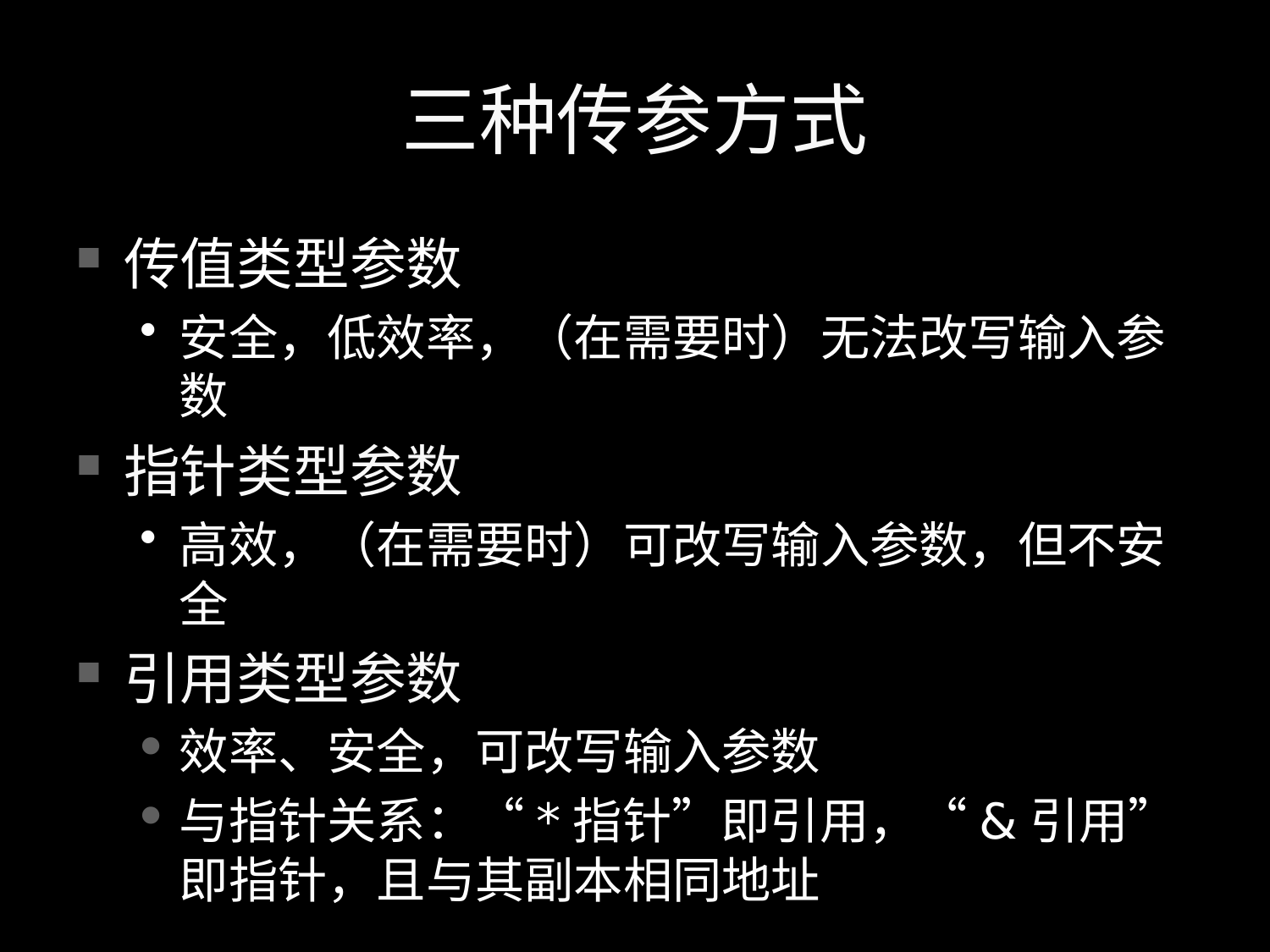

# 三种传参方式
传值类型参数
安全，低效率，（在需要时）无法改写输入参数
指针类型参数
高效，（在需要时）可改写输入参数，但不安全
引用类型参数
效率、安全，可改写输入参数
与指针关系：“*指针”即引用，“&引用”即指针，且与其副本相同地址